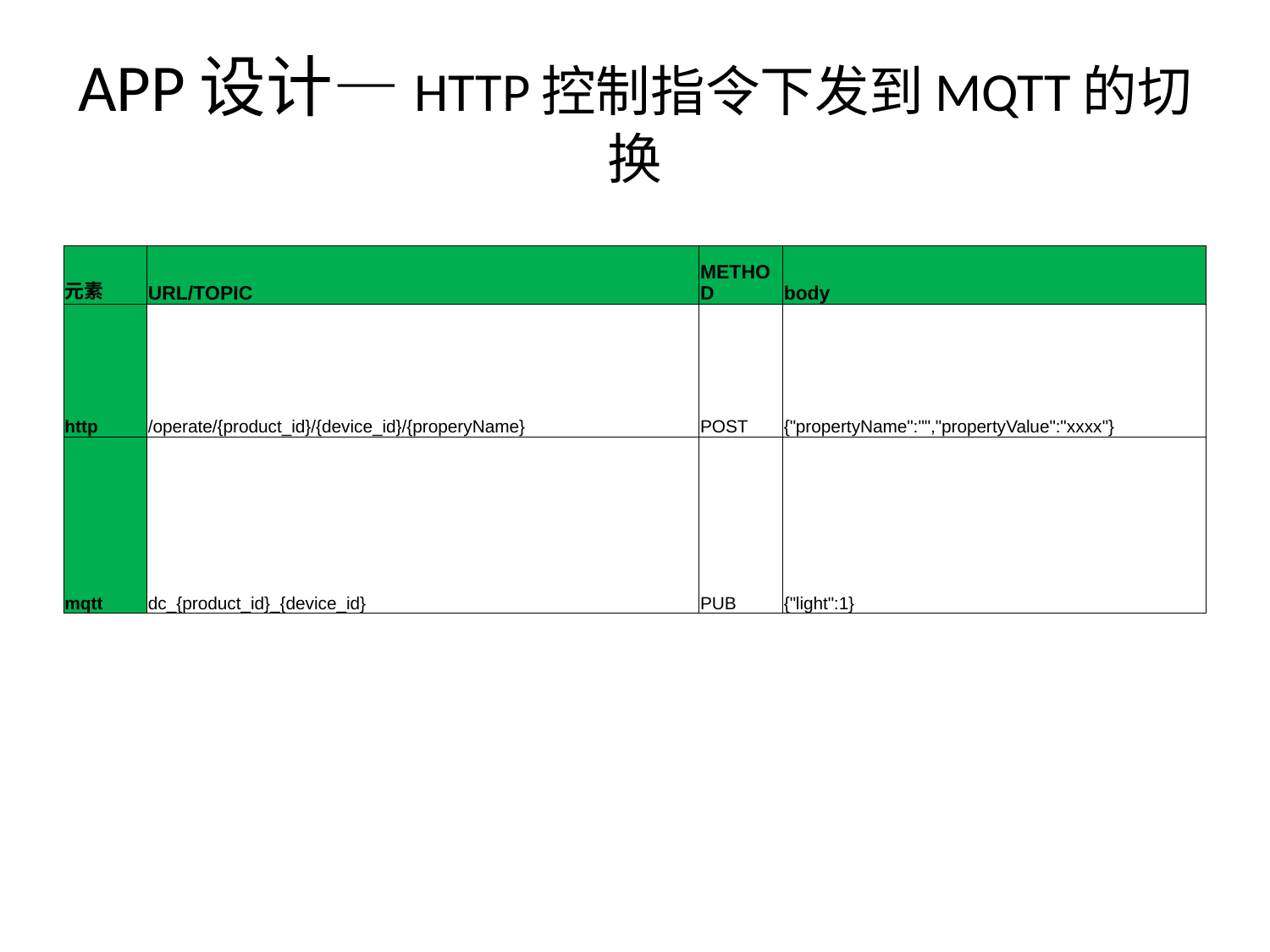

# APP设计—HTTP控制指令下发到MQTT的切换
| 元素 | URL/TOPIC | METHOD | body |
| --- | --- | --- | --- |
| http | /operate/{product\_id}/{device\_id}/{properyName} | POST | {"propertyName":"","propertyValue":"xxxx"} |
| mqtt | dc\_{product\_id}\_{device\_id} | PUB | {"light":1} |